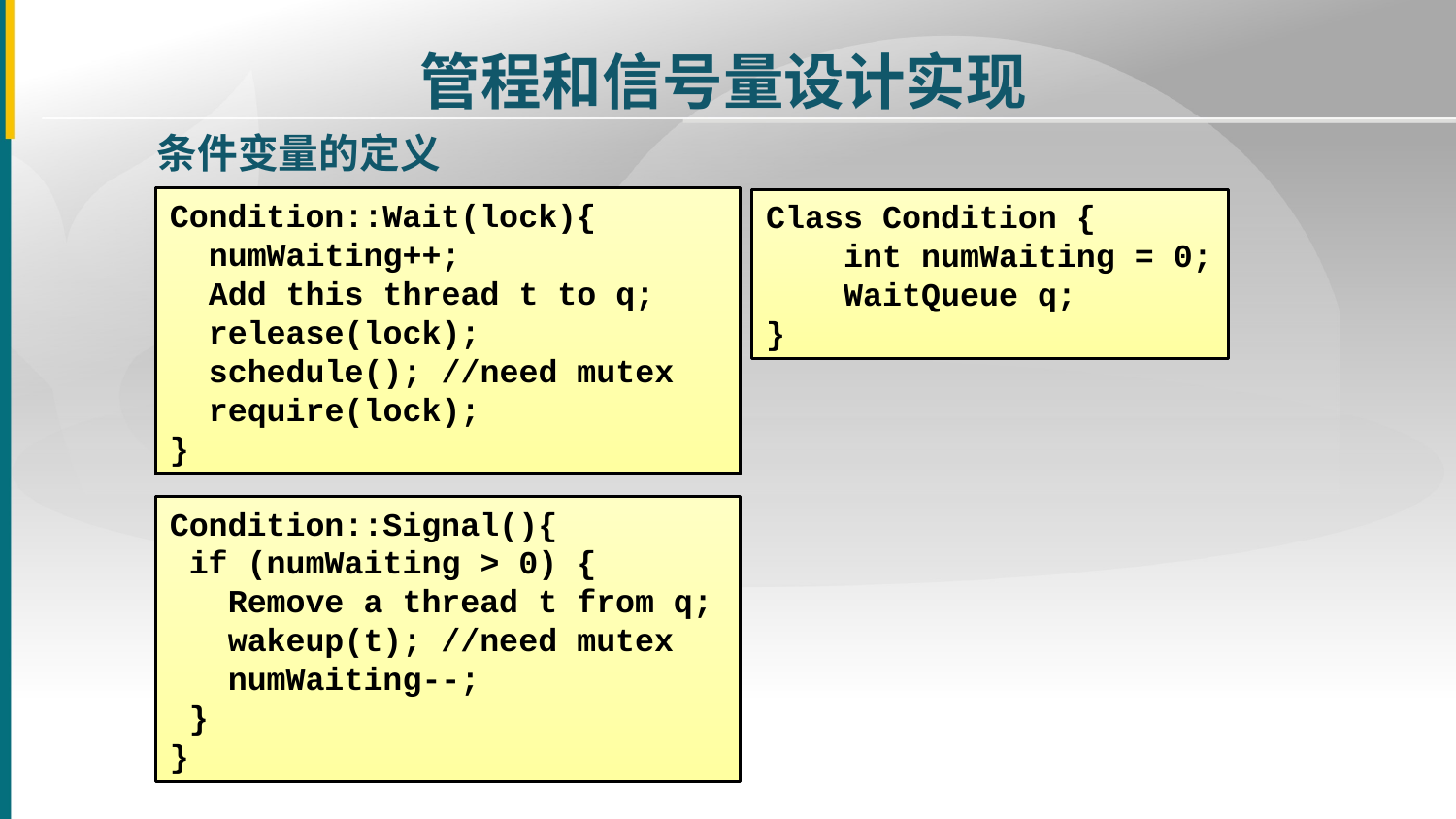

管程和信号量设计实现
条件变量的定义
Condition::Wait(lock){
  numWaiting++;
  Add this thread t to q;
  release(lock);
  schedule(); //need mutex
  require(lock);
}
Class Condition {
    int numWaiting = 0;
    WaitQueue q;
}
Condition::Signal(){
 if (numWaiting > 0) {
   Remove a thread t from q;
   wakeup(t); //need mutex
   numWaiting--;
 }
}